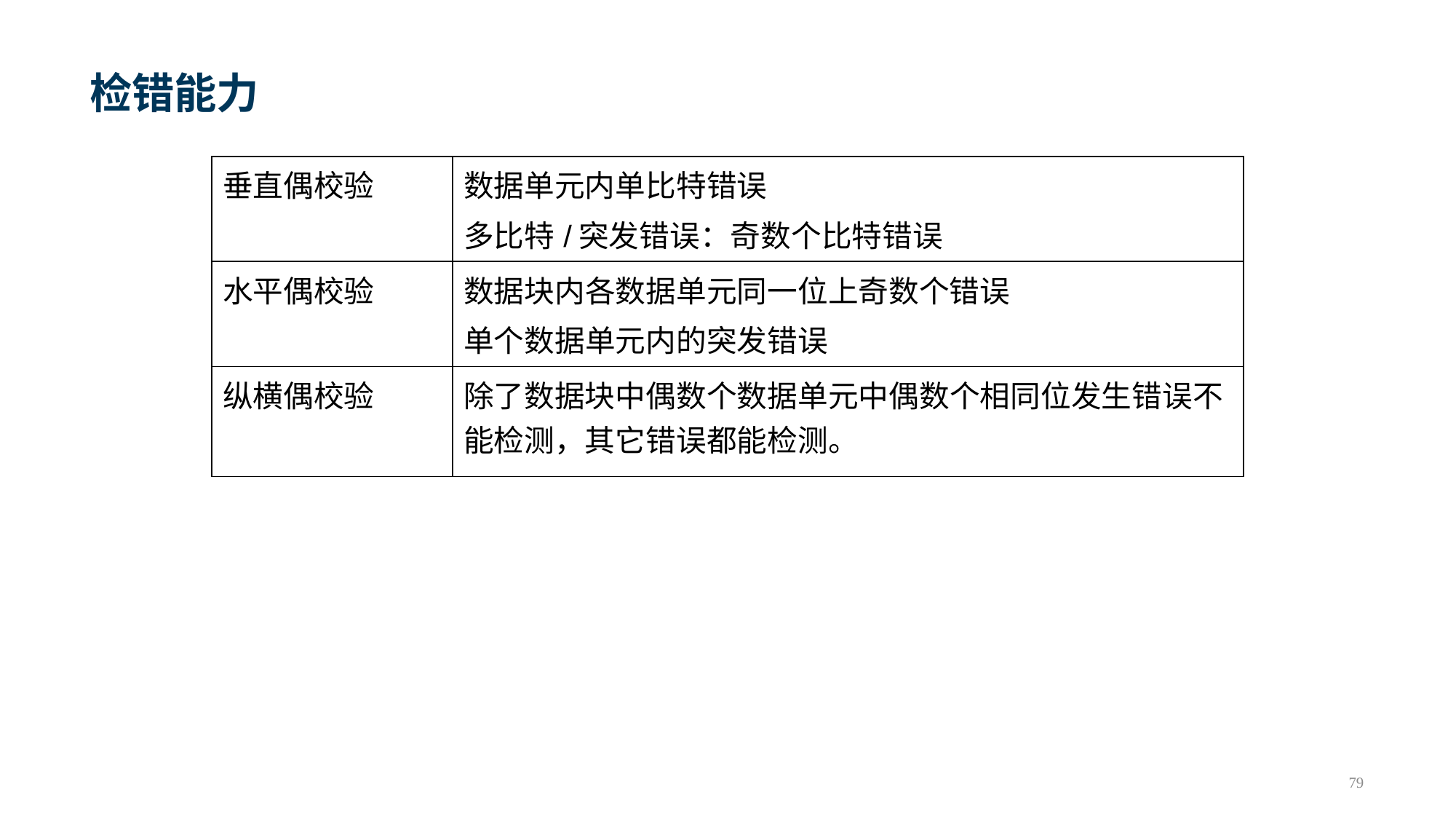

# 检错能力
| 垂直偶校验 | 数据单元内单比特错误 多比特/突发错误：奇数个比特错误 |
| --- | --- |
| 水平偶校验 | 数据块内各数据单元同一位上奇数个错误 单个数据单元内的突发错误 |
| 纵横偶校验 | 除了数据块中偶数个数据单元中偶数个相同位发生错误不能检测，其它错误都能检测。 |
79